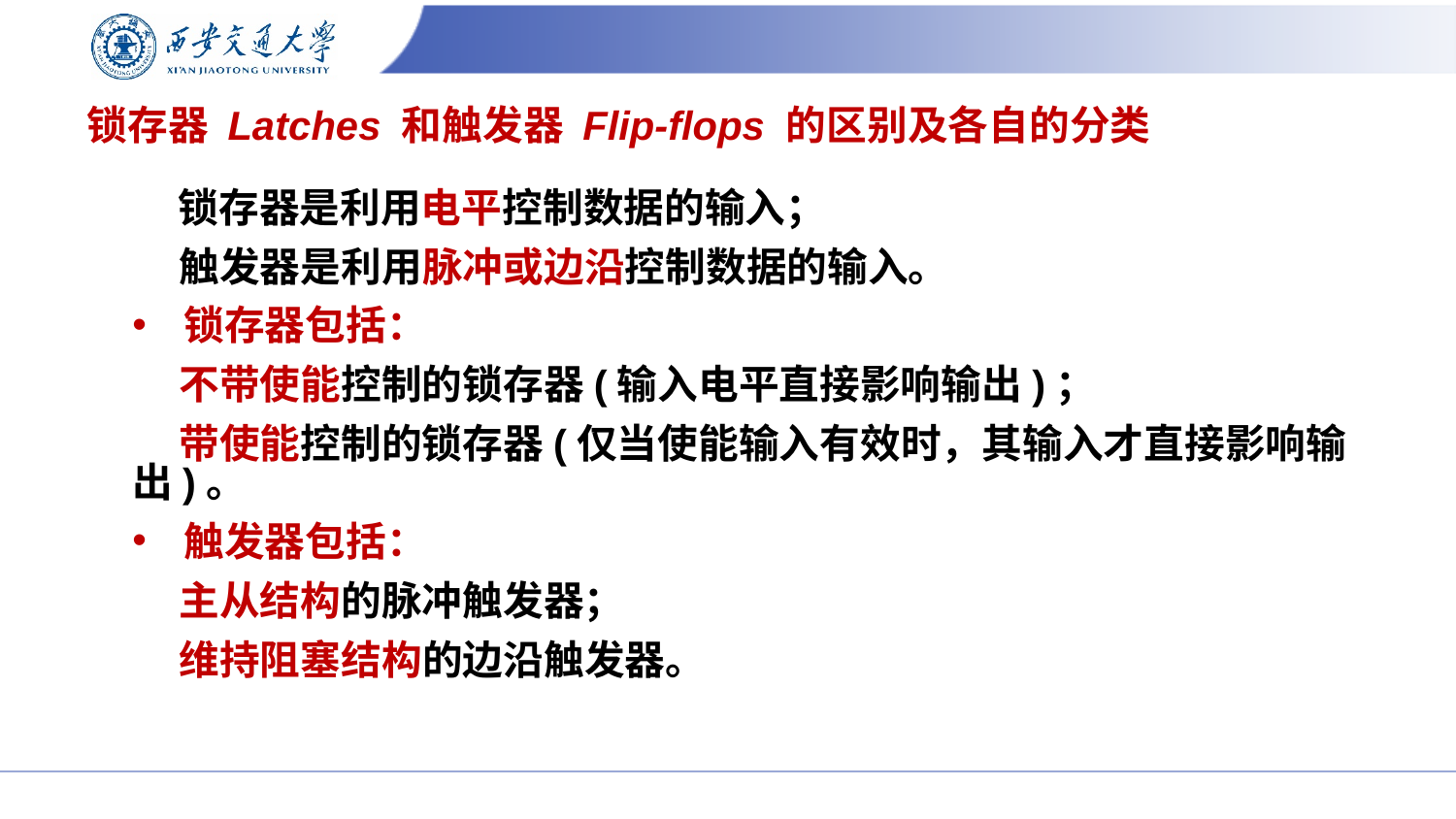

# 锁存器 Latches 和触发器 Flip-flops 的区别及各自的分类
    锁存器是利用电平控制数据的输入；
    触发器是利用脉冲或边沿控制数据的输入。
   锁存器包括：
    不带使能控制的锁存器(输入电平直接影响输出)；
    带使能控制的锁存器(仅当使能输入有效时，其输入才直接影响输出)。
   触发器包括：
    主从结构的脉冲触发器；
    维持阻塞结构的边沿触发器。